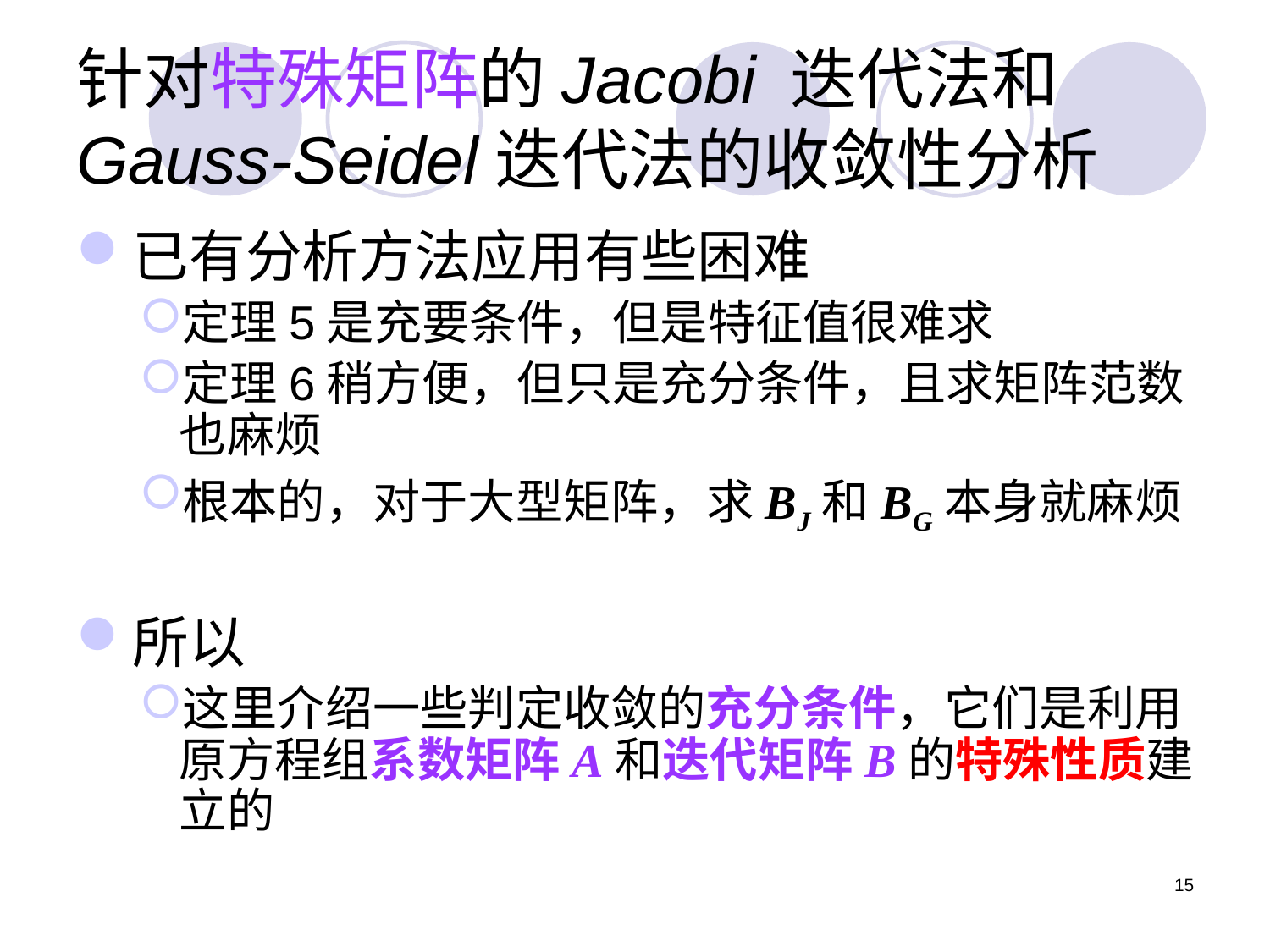

# 针对特殊矩阵的Jacobi 迭代法和Gauss-Seidel迭代法的收敛性分析
已有分析方法应用有些困难
定理5是充要条件，但是特征值很难求
定理6稍方便，但只是充分条件，且求矩阵范数也麻烦
根本的，对于大型矩阵，求BJ和BG本身就麻烦

所以
这里介绍一些判定收敛的充分条件，它们是利用原方程组系数矩阵A和迭代矩阵B的特殊性质建立的
15